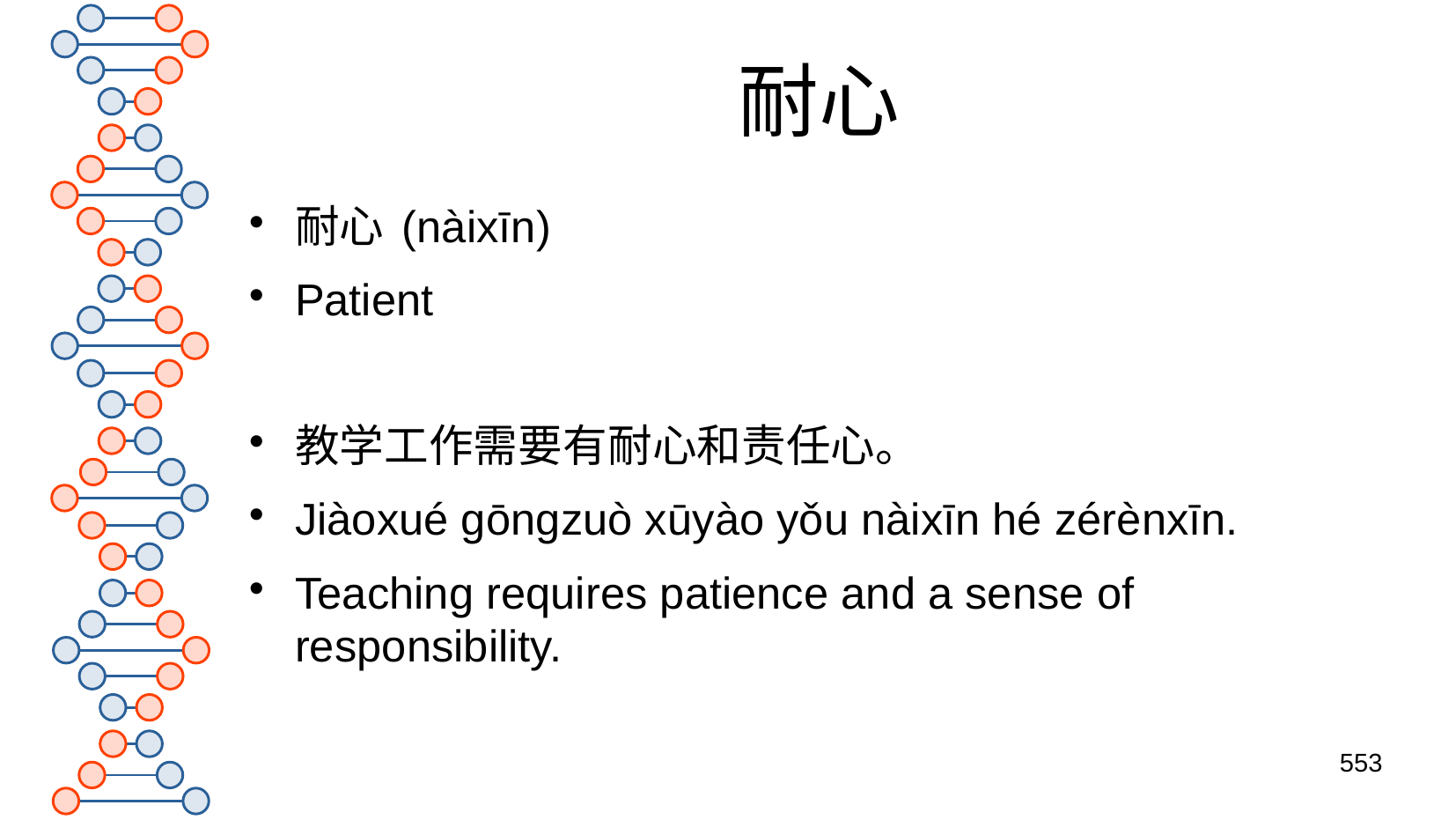

# 耐心
耐心 (nàixīn)
Patient

教学工作需要有耐心和责任心。
Jiàoxué gōngzuò xūyào yǒu nàixīn hé zérènxīn.
Teaching requires patience and a sense of responsibility.
553